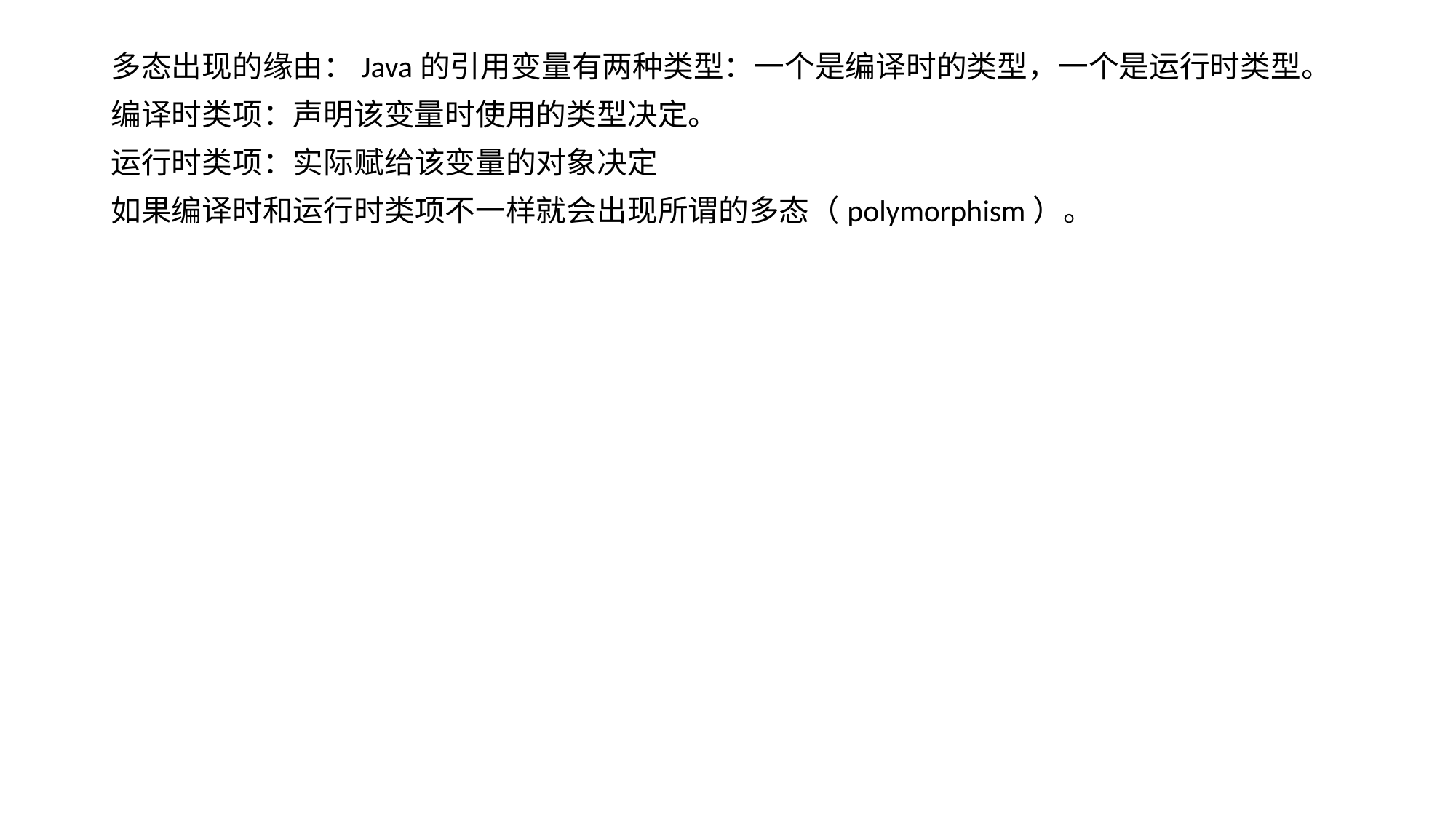

多态出现的缘由：Java的引用变量有两种类型：一个是编译时的类型，一个是运行时类型。
编译时类项：声明该变量时使用的类型决定。
运行时类项：实际赋给该变量的对象决定
如果编译时和运行时类项不一样就会出现所谓的多态（polymorphism）。